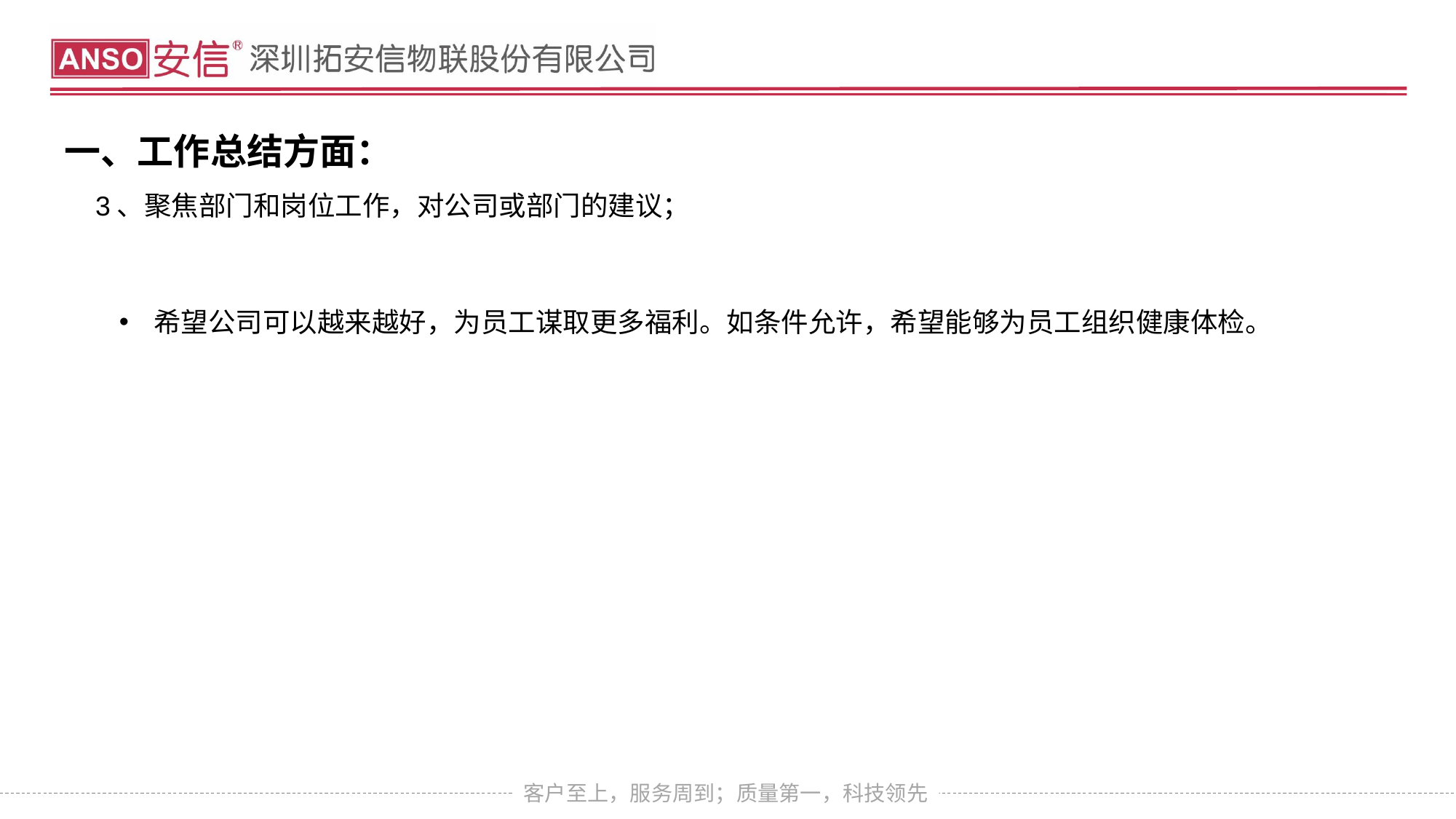

一、工作总结方面：
    3、聚焦部门和岗位工作，对公司或部门的建议；

希望公司可以越来越好，为员工谋取更多福利。如条件允许，希望能够为员工组织健康体检。

9